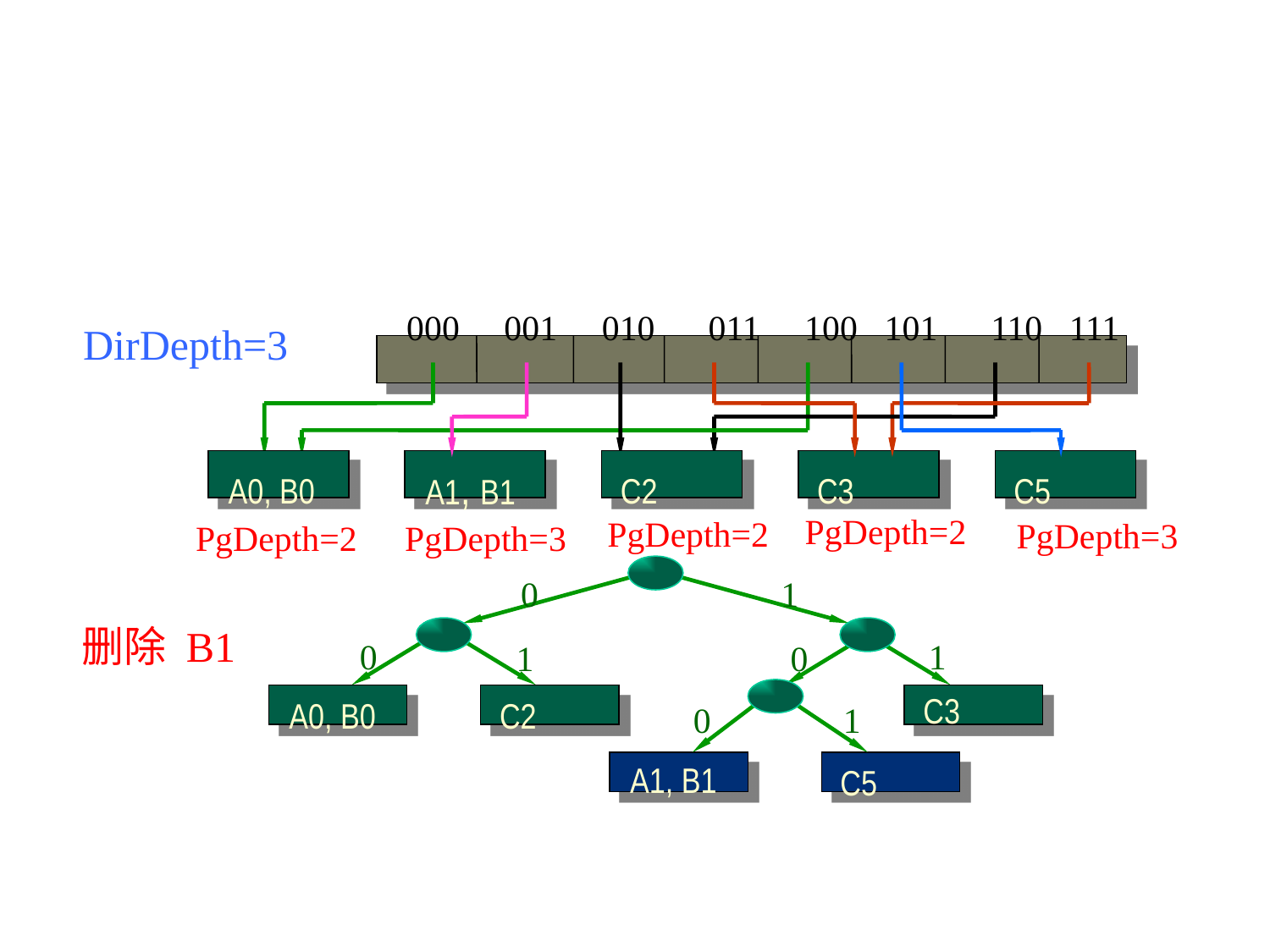

000     001     010      011     100   101      110   111

A1, B1
A0, B0
C2
C3
C5

0
1

0
1

1
0

C3

A0, B0
C2

0
1

A1, B1

C5
DirDepth=3
PgDepth=2
PgDepth=2
PgDepth=3
PgDepth=2
PgDepth=3
删除 B1